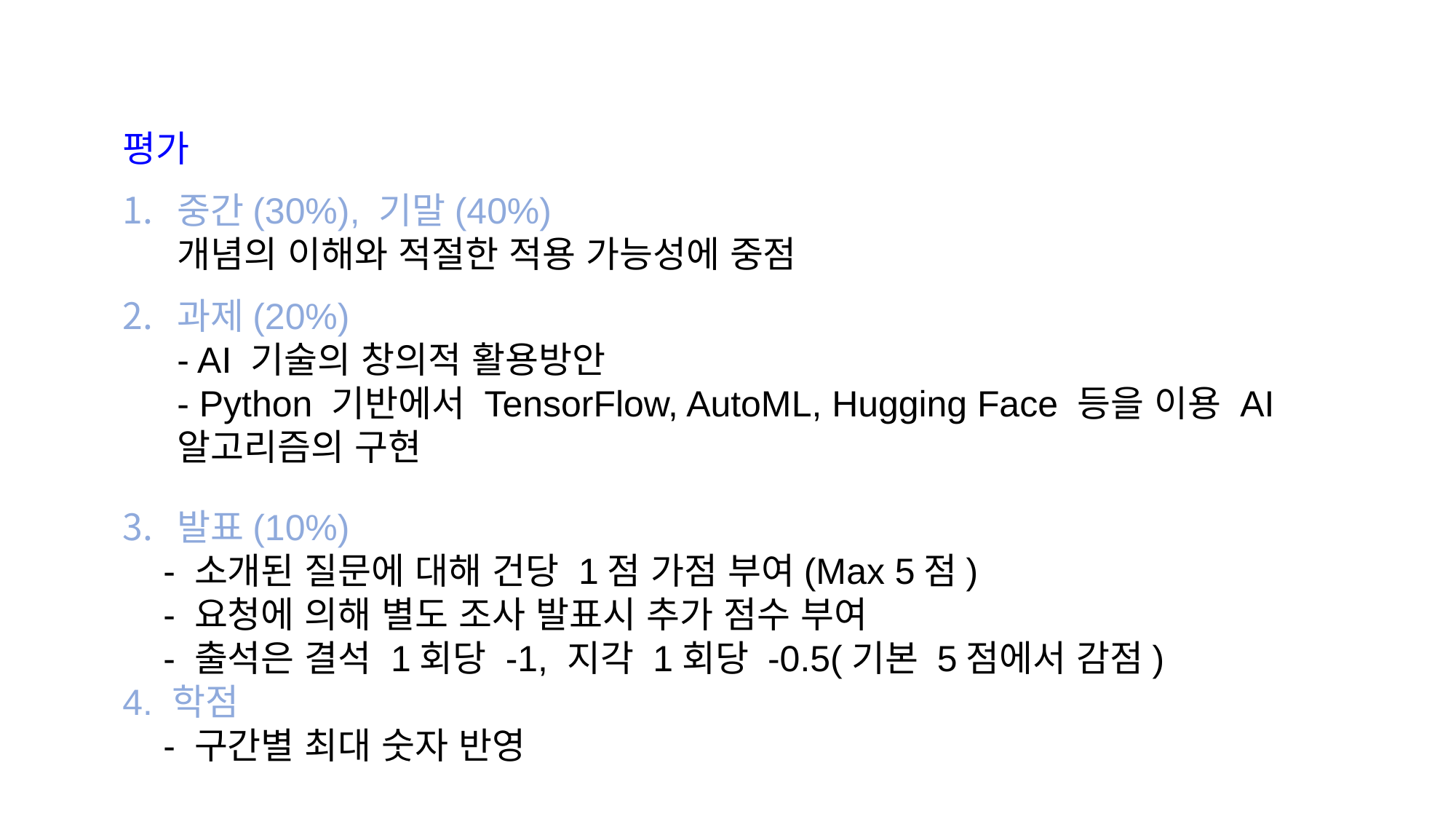

평가

중간(30%), 기말(40%)
개념의 이해와 적절한 적용 가능성에 중점

과제(20%)
- AI 기술의 창의적 활용방안
- Python 기반에서 TensorFlow, AutoML, Hugging Face 등을 이용 AI 알고리즘의 구현

발표(10%)
    - 소개된 질문에 대해 건당 1점 가점 부여(Max 5점)
    - 요청에 의해 별도 조사 발표시 추가 점수 부여
    - 출석은 결석 1회당 -1, 지각 1회당 -0.5(기본 5점에서 감점)
4. 학점
    - 구간별 최대 숫자 반영